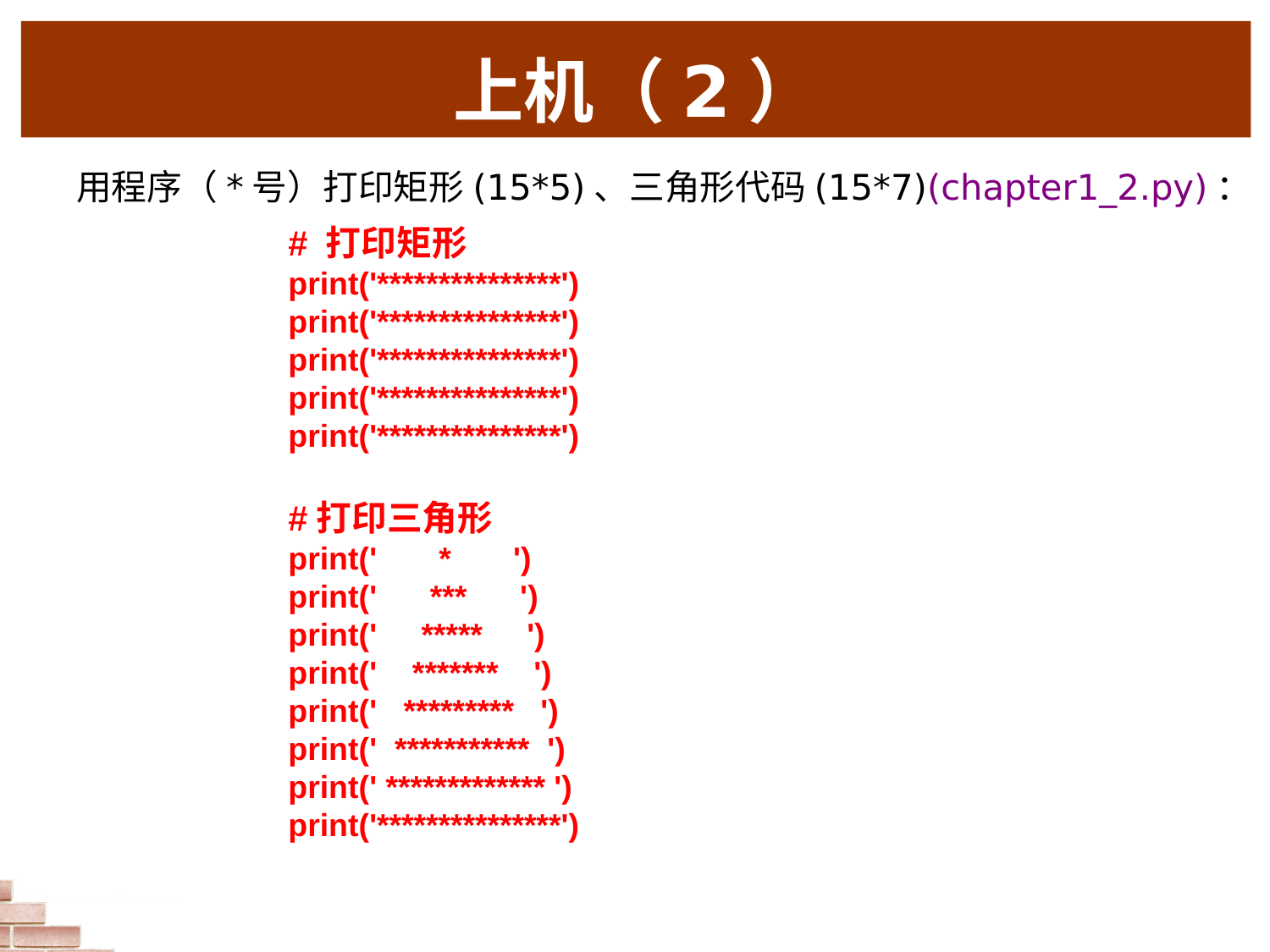

# 上机（2）
用程序（*号）打印矩形(15*5)、三角形代码(15*7)(chapter1_2.py)：
# 打印矩形
print('***************')
print('***************')
print('***************')
print('***************')
print('***************')

#打印三角形
print('       *       ')
print('      ***      ')
print('     *****     ')
print('    *******    ')
print('   *********   ')
print('  ***********  ')
print(' ************* ')
print('***************')